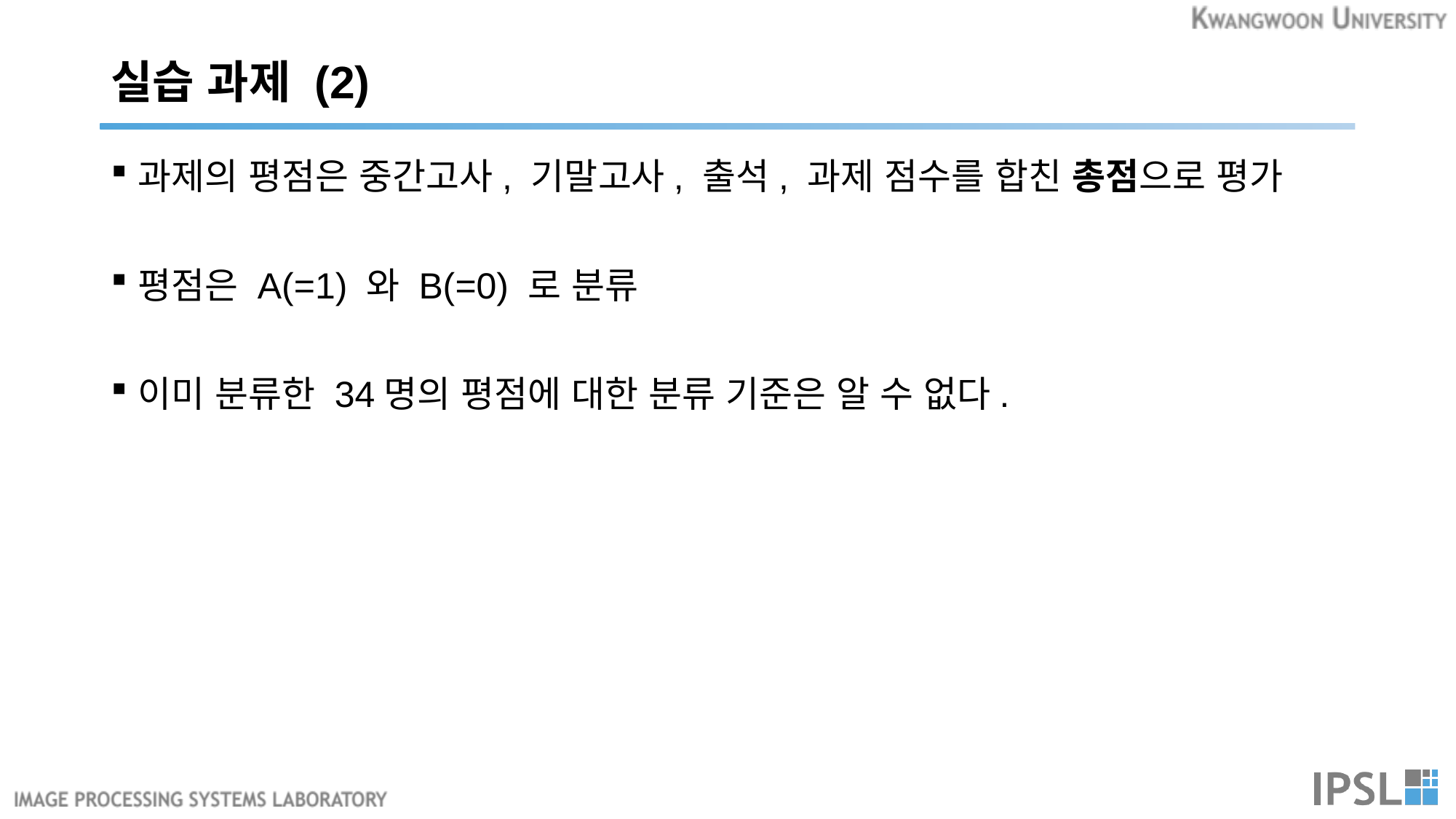

# 실습 과제 (2)
과제의 평점은 중간고사, 기말고사, 출석, 과제 점수를 합친 총점으로 평가

평점은 A(=1) 와 B(=0) 로 분류

이미 분류한 34명의 평점에 대한 분류 기준은 알 수 없다.